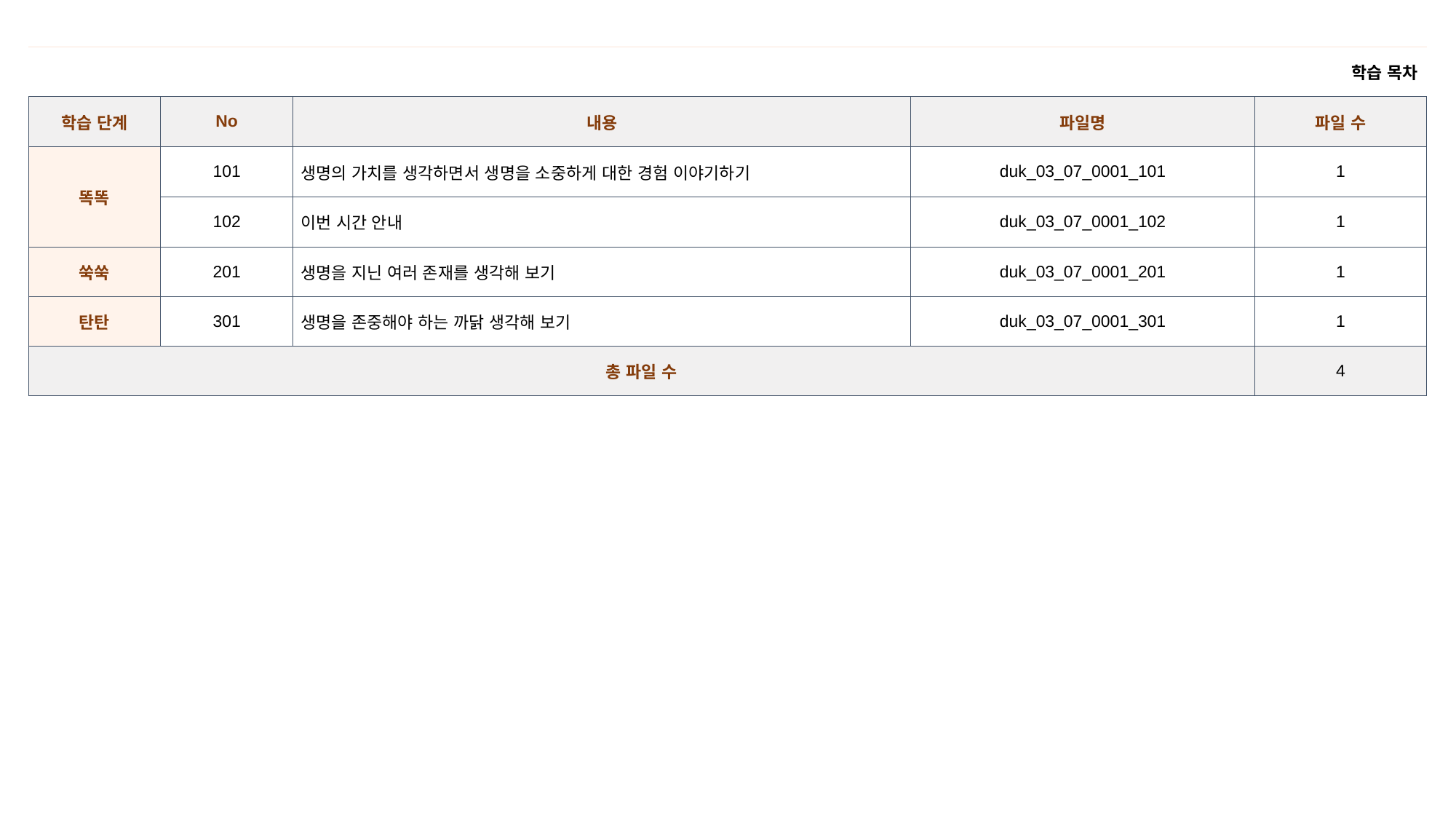

| 학습 목차 |  |  |  |  |
| --- | --- | --- | --- | --- |
| 학습 단계 | No | 내용 | 파일명 | 파일 수 |
| 똑똑 | 101 | 생명의 가치를 생각하면서 생명을 소중하게 대한 경험 이야기하기 | duk\_03\_07\_0001\_101 | 1 |
|  | 102 | 이번 시간 안내 | duk\_03\_07\_0001\_102 | 1 |
| 쑥쑥 | 201 | 생명을 지닌 여러 존재를 생각해 보기 | duk\_03\_07\_0001\_201 | 1 |
| 탄탄 | 301 | 생명을 존중해야 하는 까닭 생각해 보기 | duk\_03\_07\_0001\_301 | 1 |
| 총 파일 수 |  |  |  | 4 |